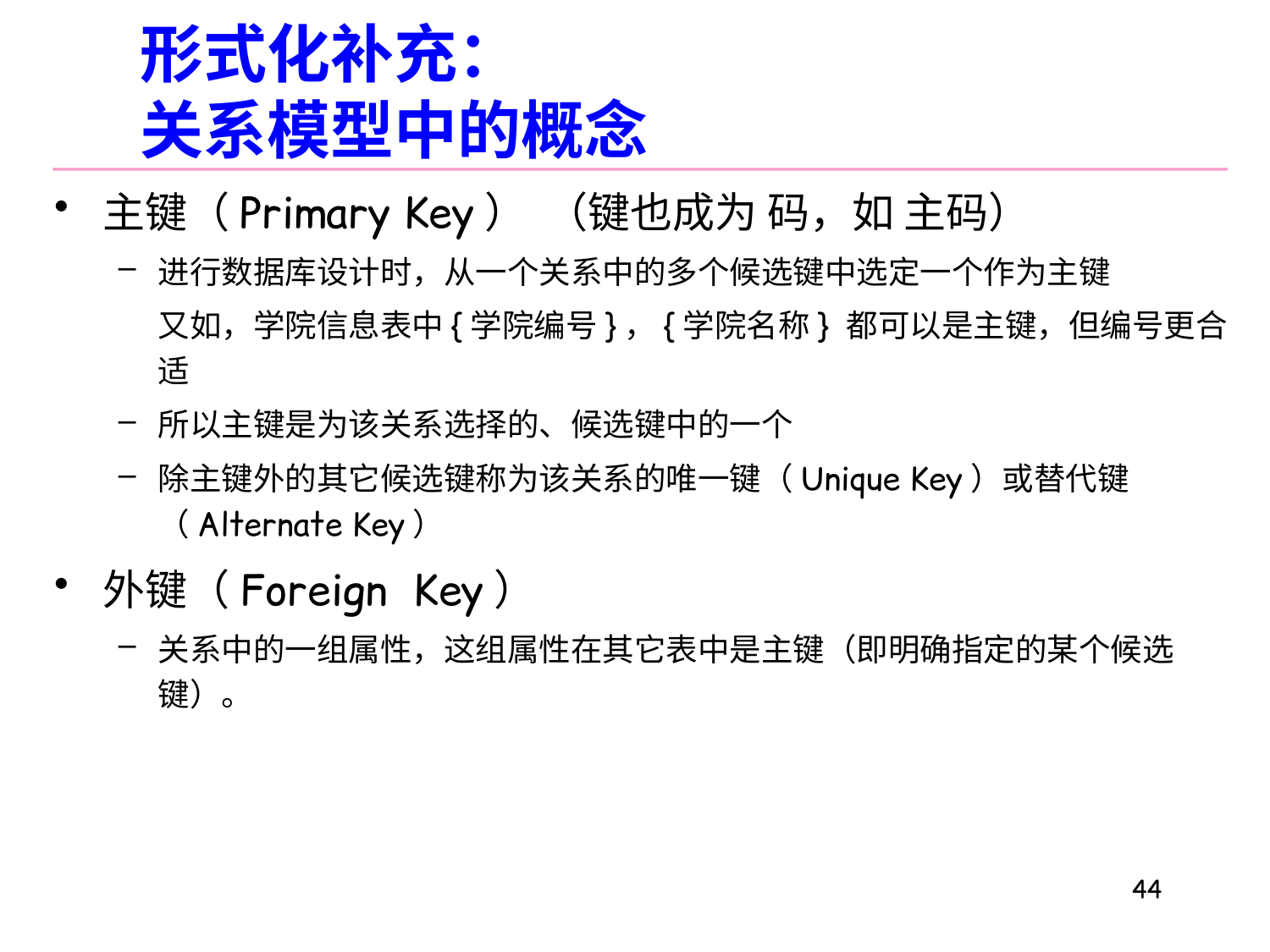

# 形式化补充： 关系模型中的概念
主键（Primary Key）  （键也成为 码，如 主码）
进行数据库设计时，从一个关系中的多个候选键中选定一个作为主键
	又如，学院信息表中{学院编号}，{学院名称} 都可以是主键，但编号更合适
所以主键是为该关系选择的、候选键中的一个
除主键外的其它候选键称为该关系的唯一键（Unique Key）或替代键（Alternate Key）
外键（Foreign  Key）
关系中的一组属性，这组属性在其它表中是主键（即明确指定的某个候选键）。
44